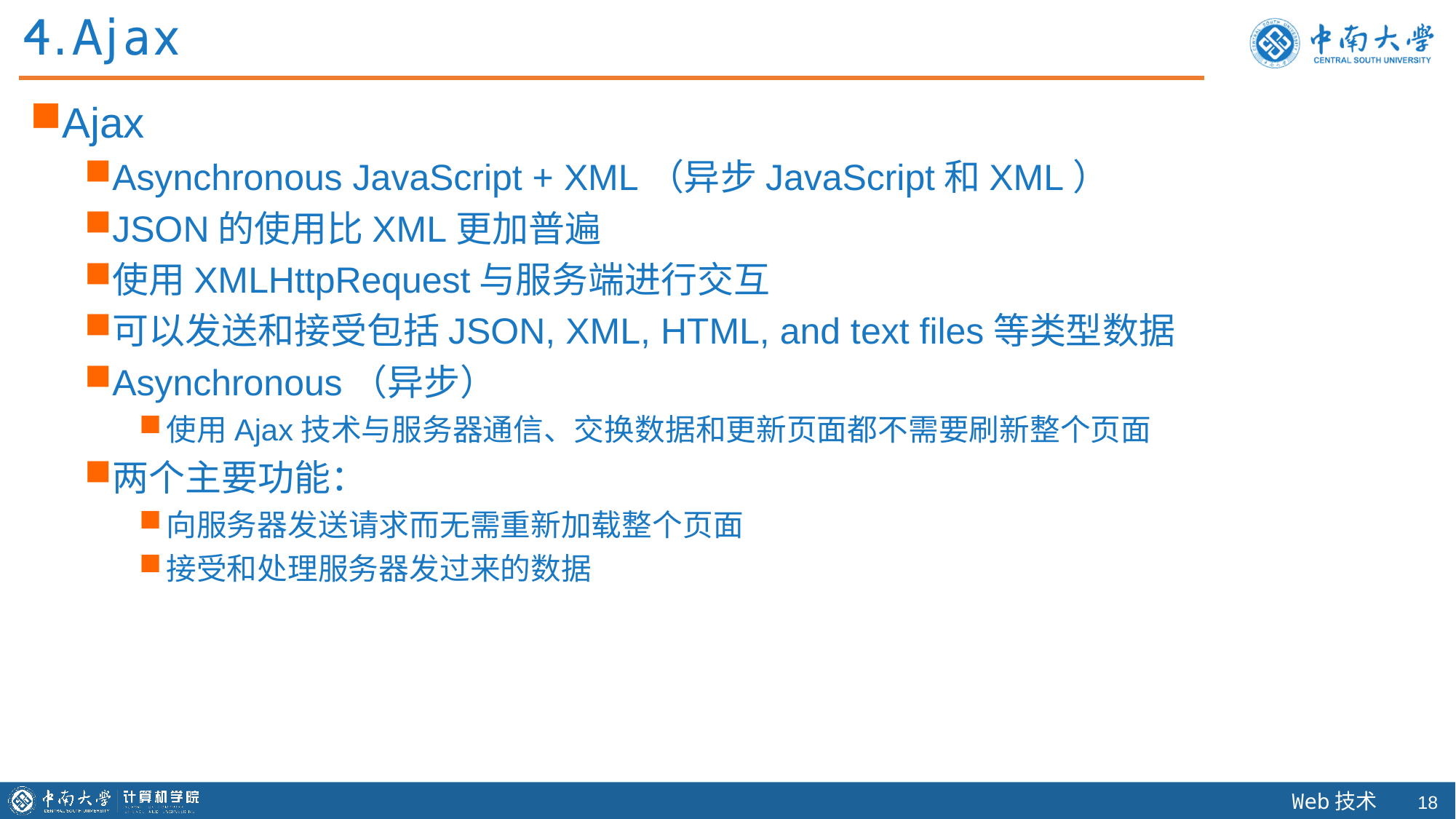

4.Ajax
Ajax
Asynchronous JavaScript + XML（异步JavaScript和XML）
JSON的使用比XML更加普遍
使用XMLHttpRequest与服务端进行交互
可以发送和接受包括JSON, XML, HTML, and text files等类型数据
Asynchronous（异步）
使用Ajax技术与服务器通信、交换数据和更新页面都不需要刷新整个页面
两个主要功能：
向服务器发送请求而无需重新加载整个页面
接受和处理服务器发过来的数据
18